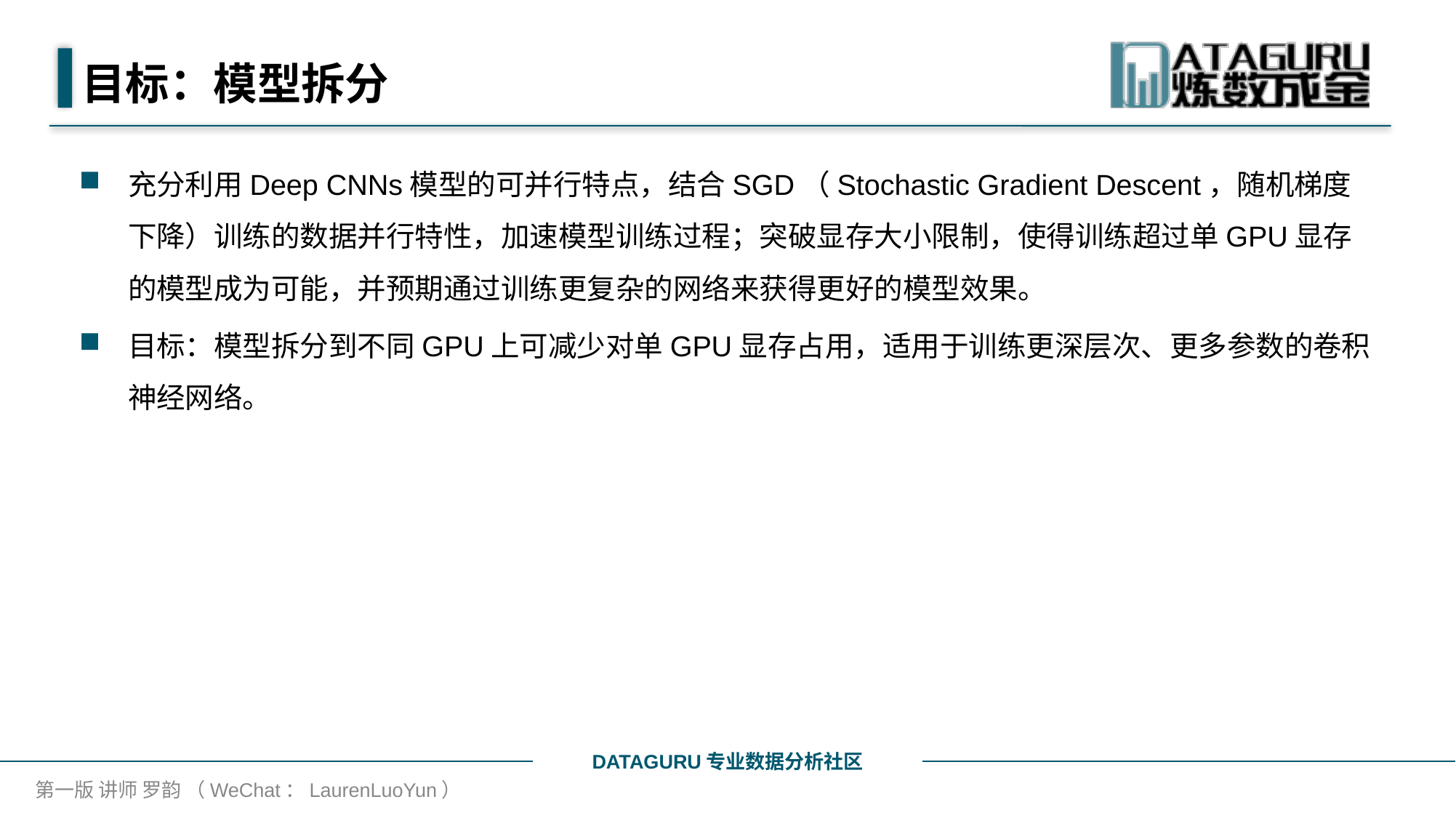

# 目标：模型拆分
充分利用Deep CNNs模型的可并行特点，结合SGD（Stochastic Gradient Descent，随机梯度下降）训练的数据并行特性，加速模型训练过程；突破显存大小限制，使得训练超过单GPU显存的模型成为可能，并预期通过训练更复杂的网络来获得更好的模型效果。
目标：模型拆分到不同GPU上可减少对单GPU显存占用，适用于训练更深层次、更多参数的卷积神经网络。